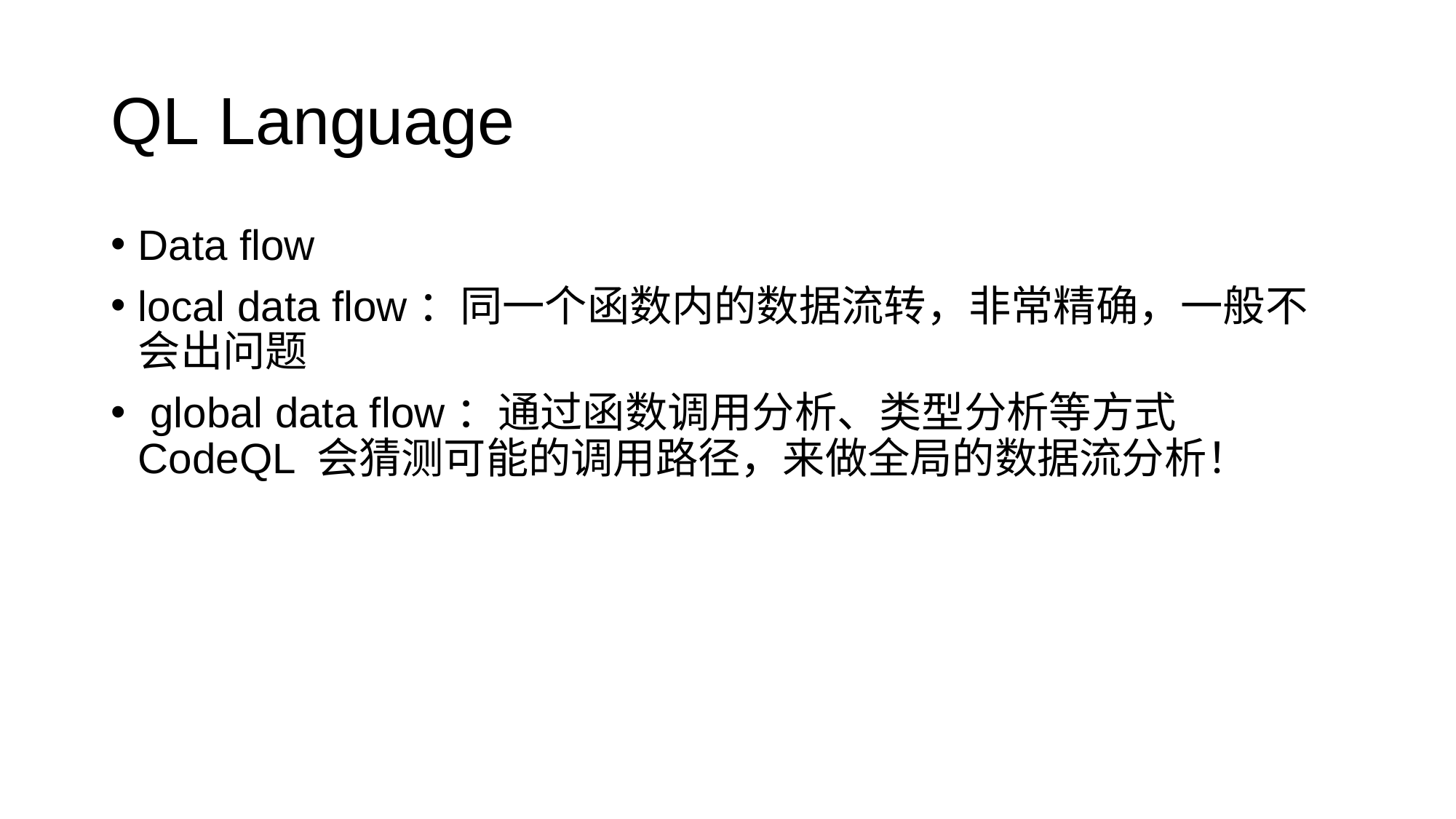

# QL Language
Data flow
local data flow：同一个函数内的数据流转，非常精确，一般不会出问题
 global data flow：通过函数调用分析、类型分析等方式 CodeQL 会猜测可能的调用路径，来做全局的数据流分析！